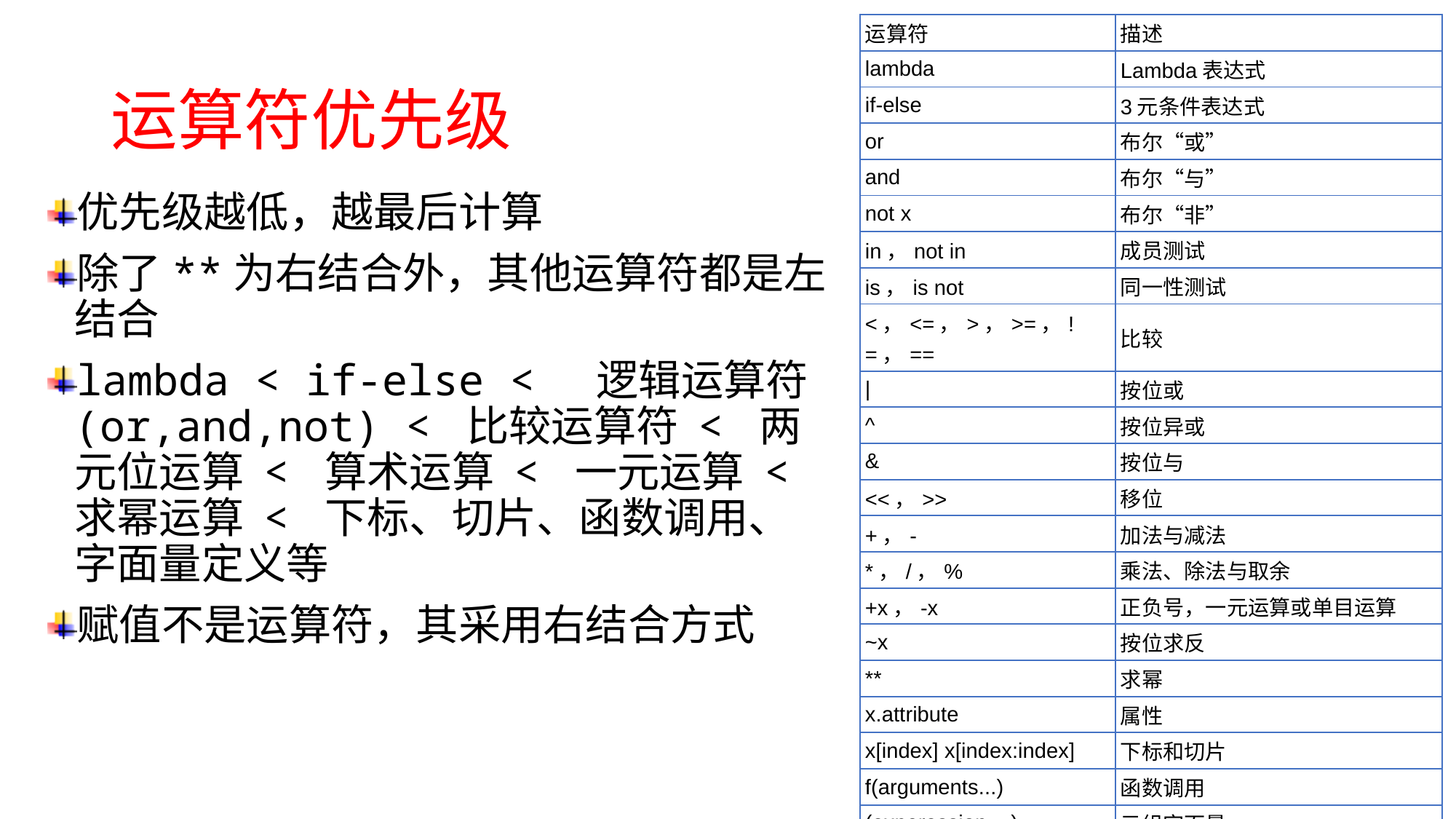

| 运算符 | 描述 |
| --- | --- |
| lambda | Lambda表达式 |
| if-else | 3元条件表达式 |
| or | 布尔“或” |
| and | 布尔“与” |
| not x | 布尔“非” |
| in，not in | 成员测试 |
| is，is not | 同一性测试 |
| <，<=，>，>=，!=，== | 比较 |
| | | 按位或 |
| ^ | 按位异或 |
| & | 按位与 |
| <<，>> | 移位 |
| +，- | 加法与减法 |
| \*，/，% | 乘法、除法与取余 |
| +x，-x | 正负号，一元运算或单目运算 |
| ~x | 按位求反 |
| \*\* | 求幂 |
| x.attribute | 属性 |
| x[index] x[index:index] | 下标和切片 |
| f(arguments...) | 函数调用 |
| (experession,...) | 元组字面量 |
| [expression,...] | 列表字面量 |
| {key:datum,...} | 字典字面量 |
| 'expression,...' | 字符串字面量 |
# 运算符优先级
优先级越低，越最后计算
除了**为右结合外，其他运算符都是左结合
lambda < if-else <  逻辑运算符(or,and,not) < 比较运算符 < 两元位运算 < 算术运算 < 一元运算 < 求幂运算 < 下标、切片、函数调用、字面量定义等
赋值不是运算符，其采用右结合方式